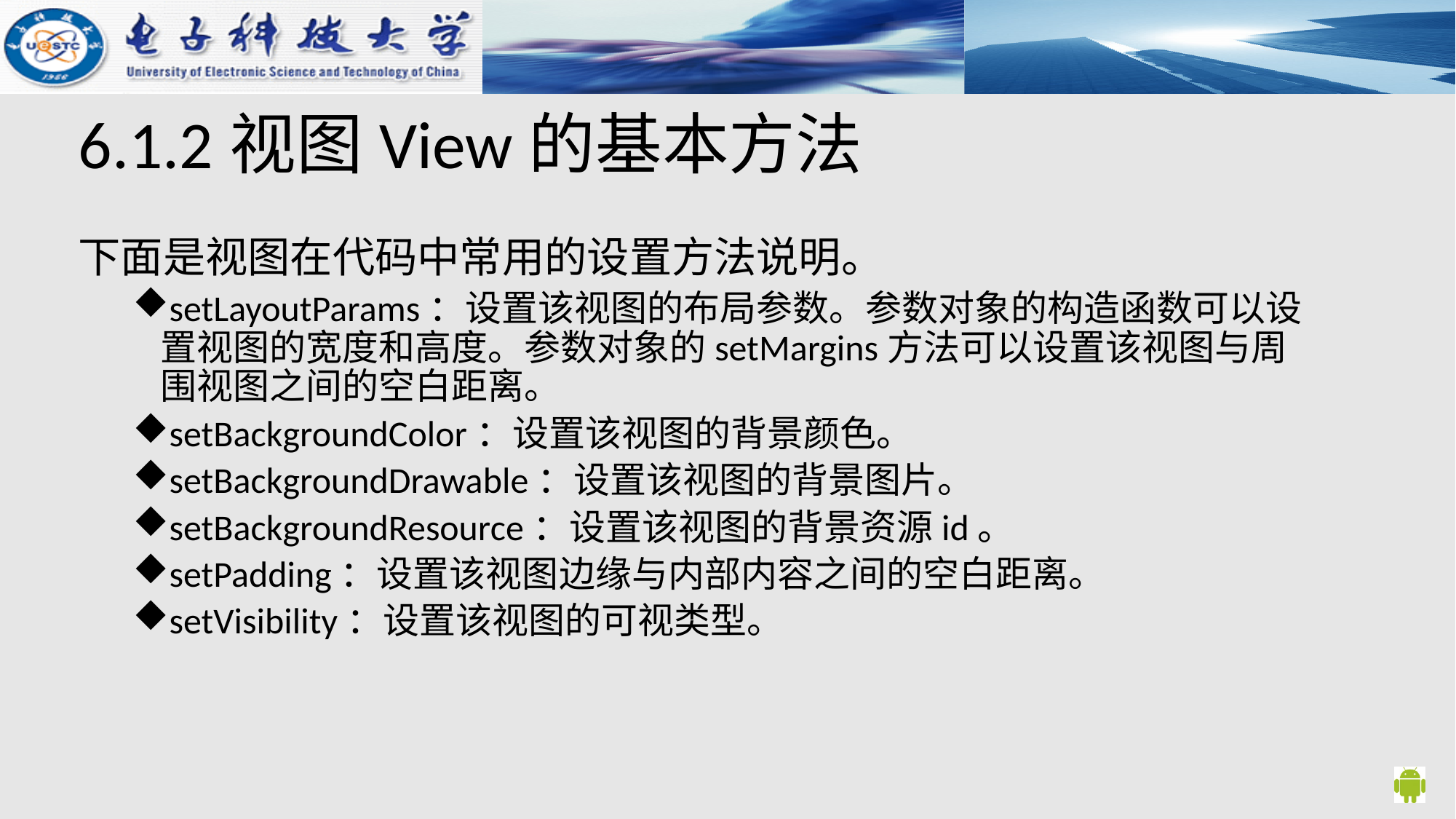

# 6.1.2视图View的基本方法
下面是视图在代码中常用的设置方法说明。
setLayoutParams：设置该视图的布局参数。参数对象的构造函数可以设置视图的宽度和高度。参数对象的setMargins方法可以设置该视图与周围视图之间的空白距离。
setBackgroundColor：设置该视图的背景颜色。
setBackgroundDrawable：设置该视图的背景图片。
setBackgroundResource：设置该视图的背景资源id。
setPadding：设置该视图边缘与内部内容之间的空白距离。
setVisibility：设置该视图的可视类型。